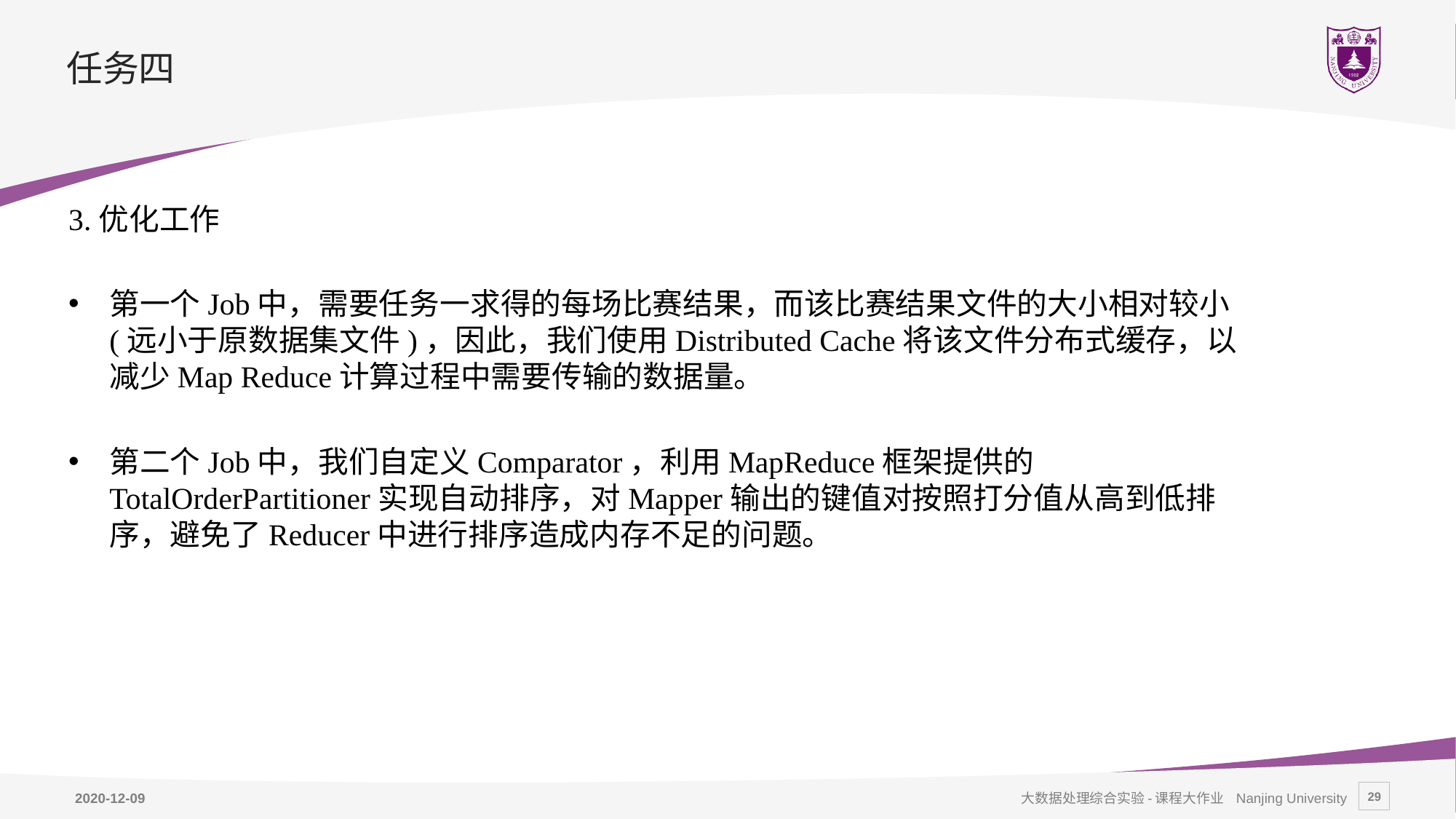

# 任务四
3.优化工作

第一个Job中，需要任务一求得的每场比赛结果，而该比赛结果文件的大小相对较小(远小于原数据集文件)，因此，我们使用Distributed Cache将该文件分布式缓存，以减少Map Reduce计算过程中需要传输的数据量。

第二个Job中，我们自定义Comparator，利用MapReduce框架提供的TotalOrderPartitioner实现自动排序，对Mapper输出的键值对按照打分值从高到低排序，避免了Reducer中进行排序造成内存不足的问题。